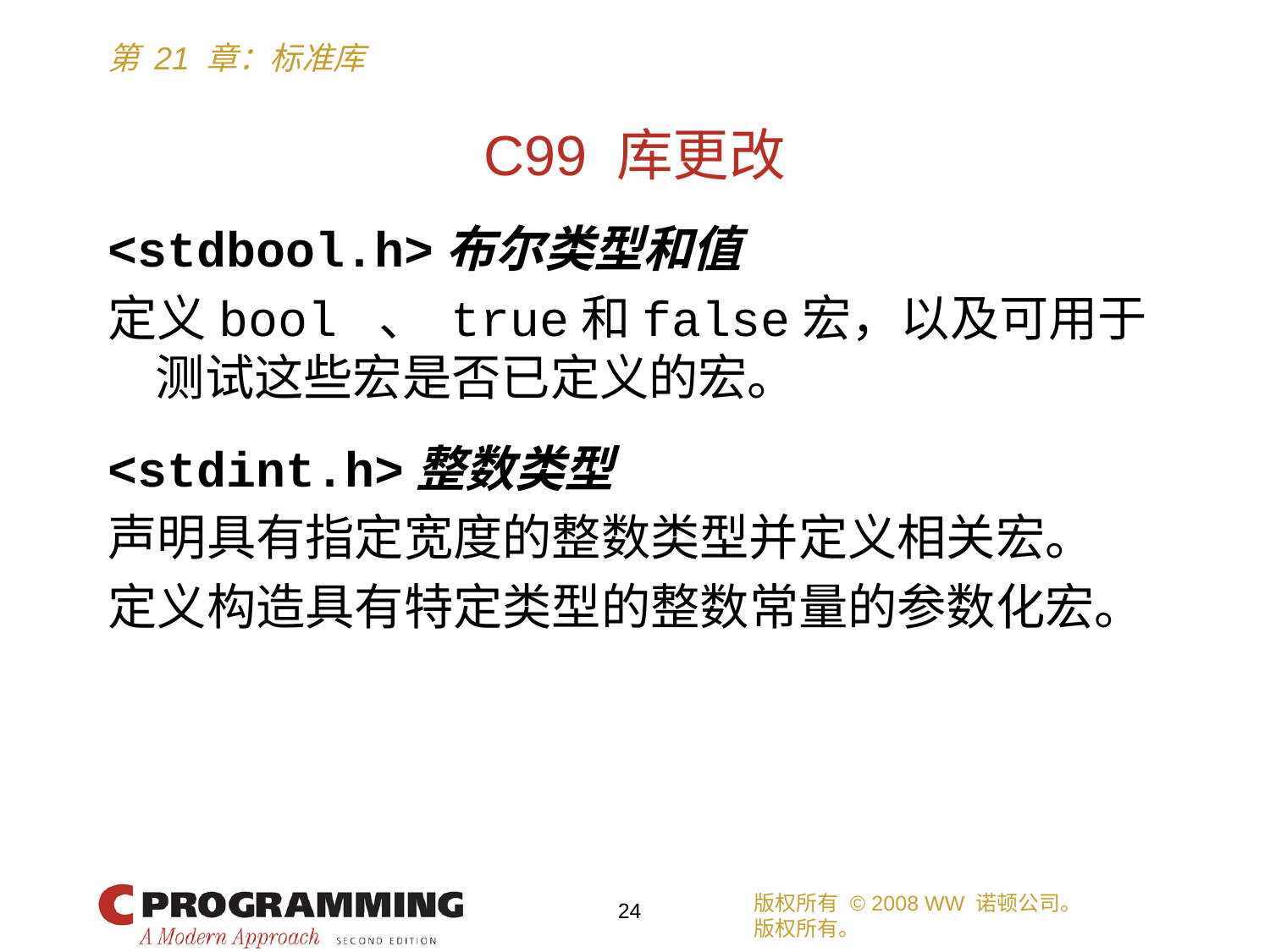

# C99 库更改
<stdbool.h>布尔类型和值
定义bool 、 true和false宏，以及可用于测试这些宏是否已定义的宏。
<stdint.h>整数类型
声明具有指定宽度的整数类型并定义相关宏。
定义构造具有特定类型的整数常量的参数化宏。
版权所有 © 2008 WW 诺顿公司。
版权所有。
24